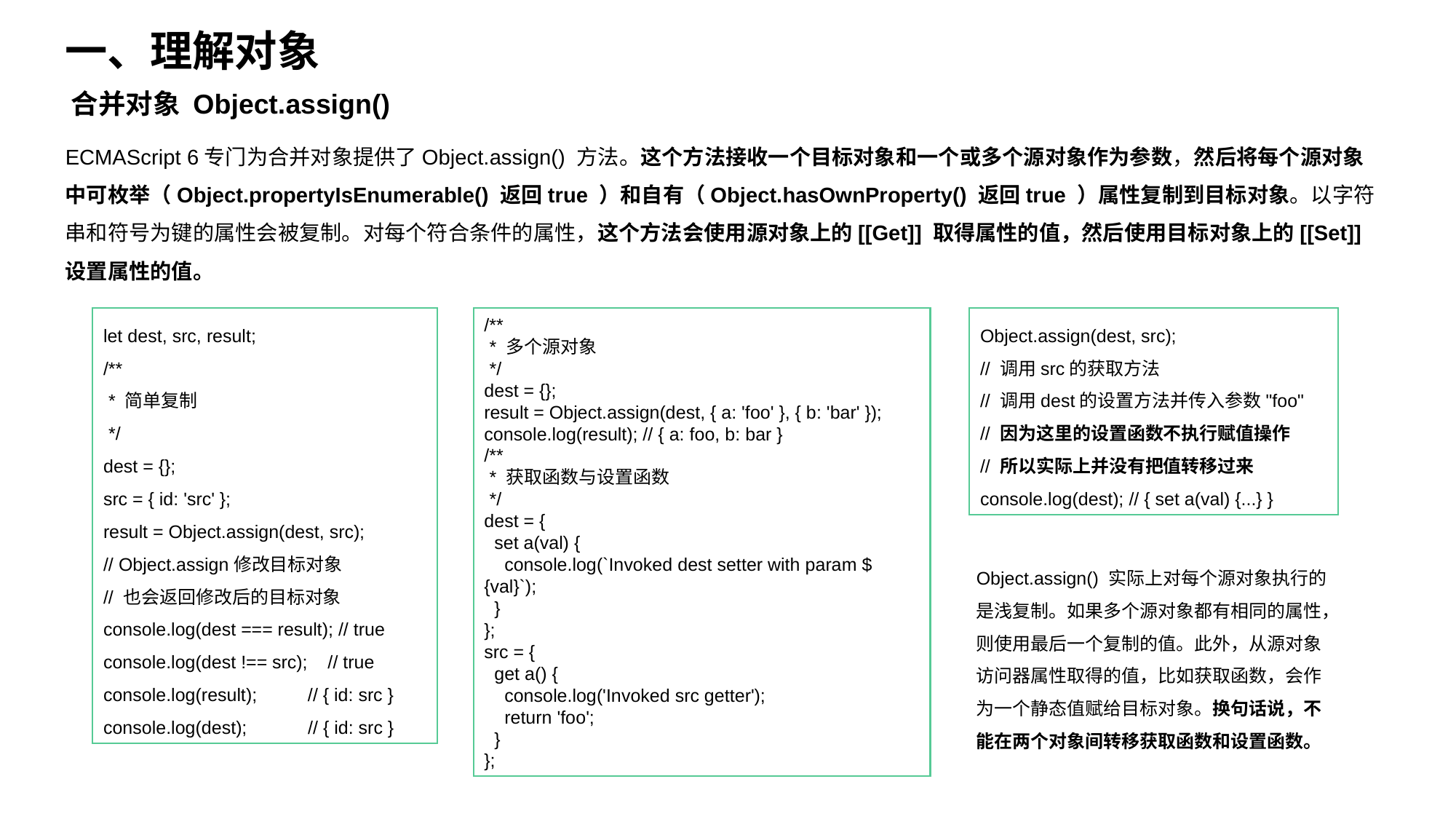

一、理解对象
合并对象 Object.assign()
ECMAScript 6专门为合并对象提供了Object.assign() 方法。这个方法接收一个目标对象和一个或多个源对象作为参数，然后将每个源对象中可枚举（Object.propertyIsEnumerable() 返回true ）和自有（Object.hasOwnProperty() 返回true ）属性复制到目标对象。以字符串和符号为键的属性会被复制。对每个符合条件的属性，这个方法会使用源对象上的[[Get]] 取得属性的值，然后使用目标对象上的[[Set]] 设置属性的值。
let dest, src, result;
/**
 * 简单复制
 */
dest = {};
src = { id: 'src' };
result = Object.assign(dest, src);
// Object.assign修改目标对象
// 也会返回修改后的目标对象
console.log(dest === result); // true
console.log(dest !== src);    // true
console.log(result);          // { id: src }
console.log(dest);            // { id: src }
/**
 * 多个源对象
 */
dest = {};
result = Object.assign(dest, { a: 'foo' }, { b: 'bar' });
console.log(result); // { a: foo, b: bar }
/**
 * 获取函数与设置函数
 */
dest = {
  set a(val) {
    console.log(`Invoked dest setter with param ${val}`);
  }
};
src = {
  get a() {
    console.log('Invoked src getter');
    return 'foo';
  }
};
Object.assign(dest, src);
// 调用src的获取方法
// 调用dest的设置方法并传入参数"foo"
// 因为这里的设置函数不执行赋值操作
// 所以实际上并没有把值转移过来
console.log(dest); // { set a(val) {...} }
Object.assign() 实际上对每个源对象执行的是浅复制。如果多个源对象都有相同的属性，则使用最后一个复制的值。此外，从源对象访问器属性取得的值，比如获取函数，会作为一个静态值赋给目标对象。换句话说，不能在两个对象间转移获取函数和设置函数。